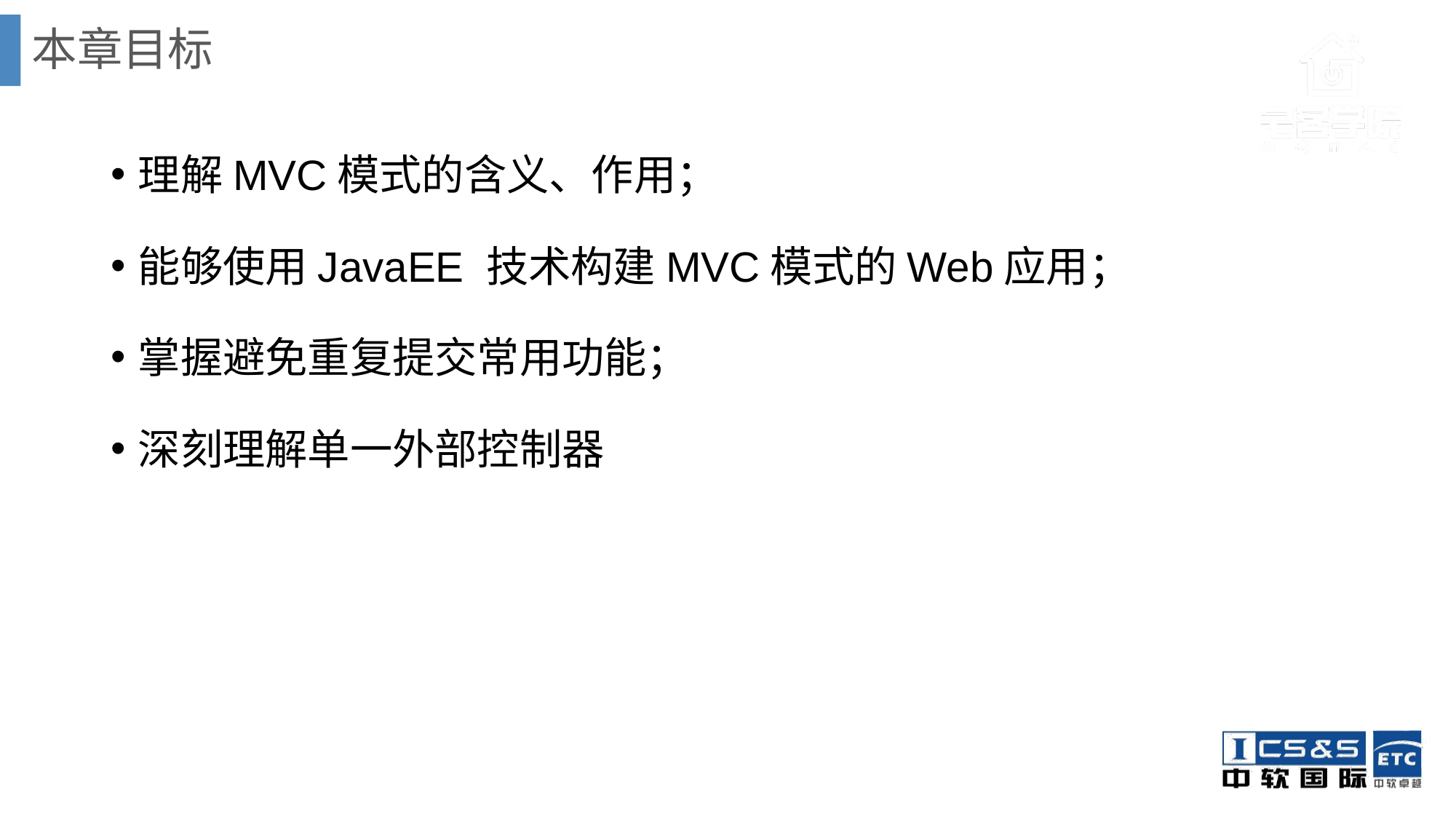

# 本章目标
理解MVC模式的含义、作用；
能够使用JavaEE 技术构建MVC模式的Web应用；
掌握避免重复提交常用功能；
深刻理解单一外部控制器